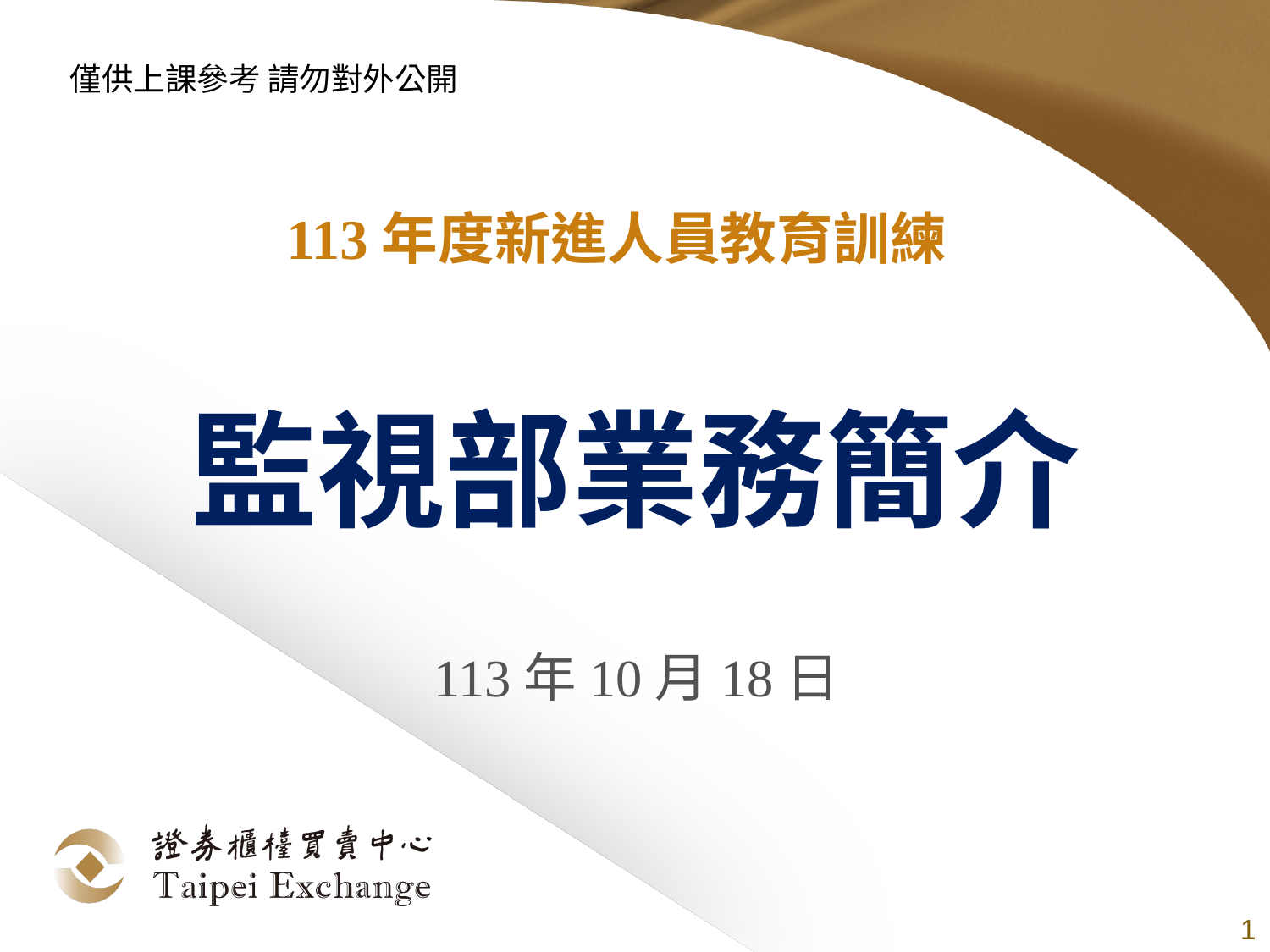

僅供上課參考 請勿對外公開
113年度新進人員教育訓練
# 監視部業務簡介
113年10月18日